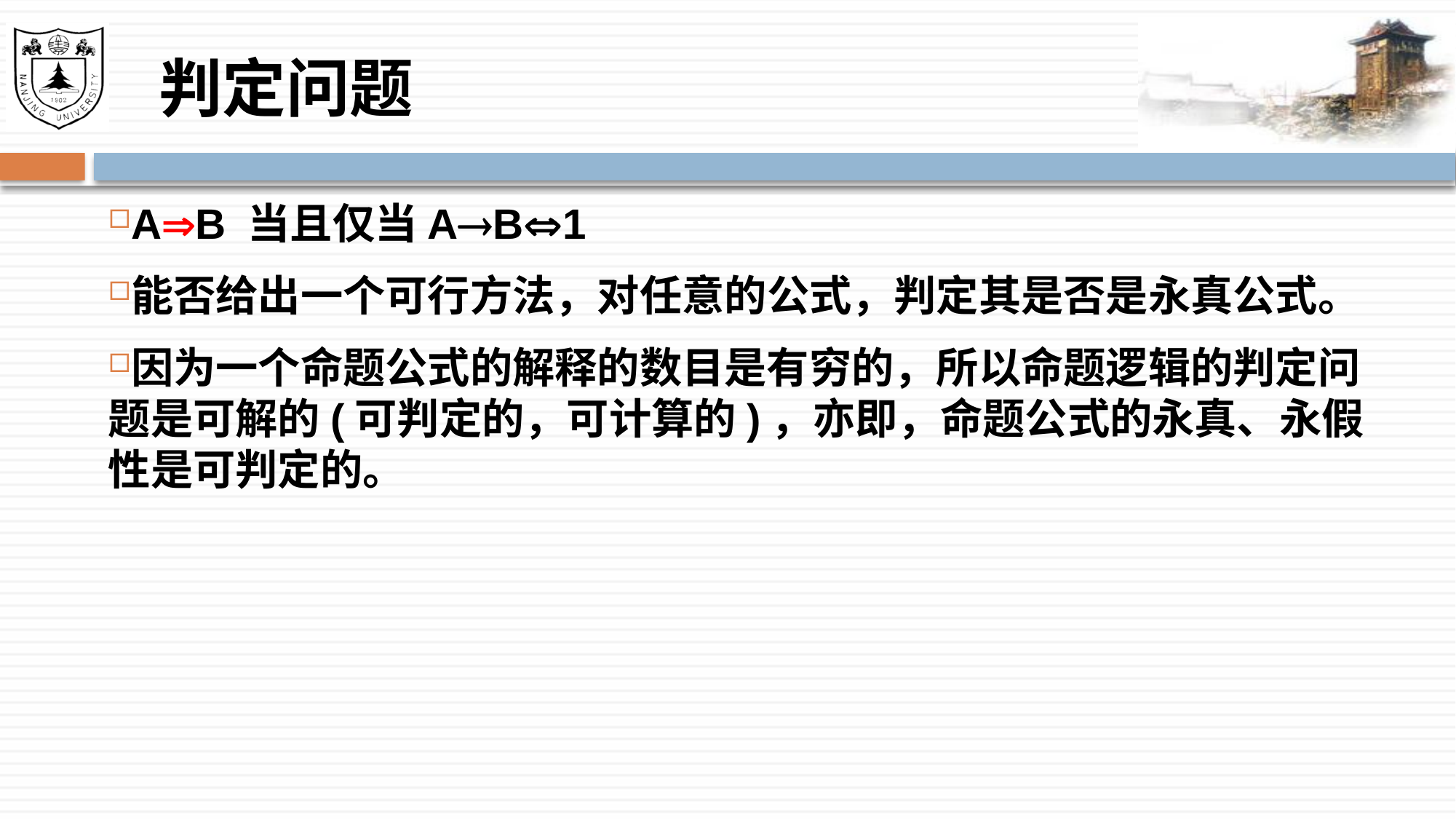

# 判定问题
A⇒B 当且仅当A→B⇔1
能否给出一个可行方法，对任意的公式，判定其是否是永真公式。
因为一个命题公式的解释的数目是有穷的，所以命题逻辑的判定问题是可解的(可判定的，可计算的)，亦即，命题公式的永真、永假性是可判定的。